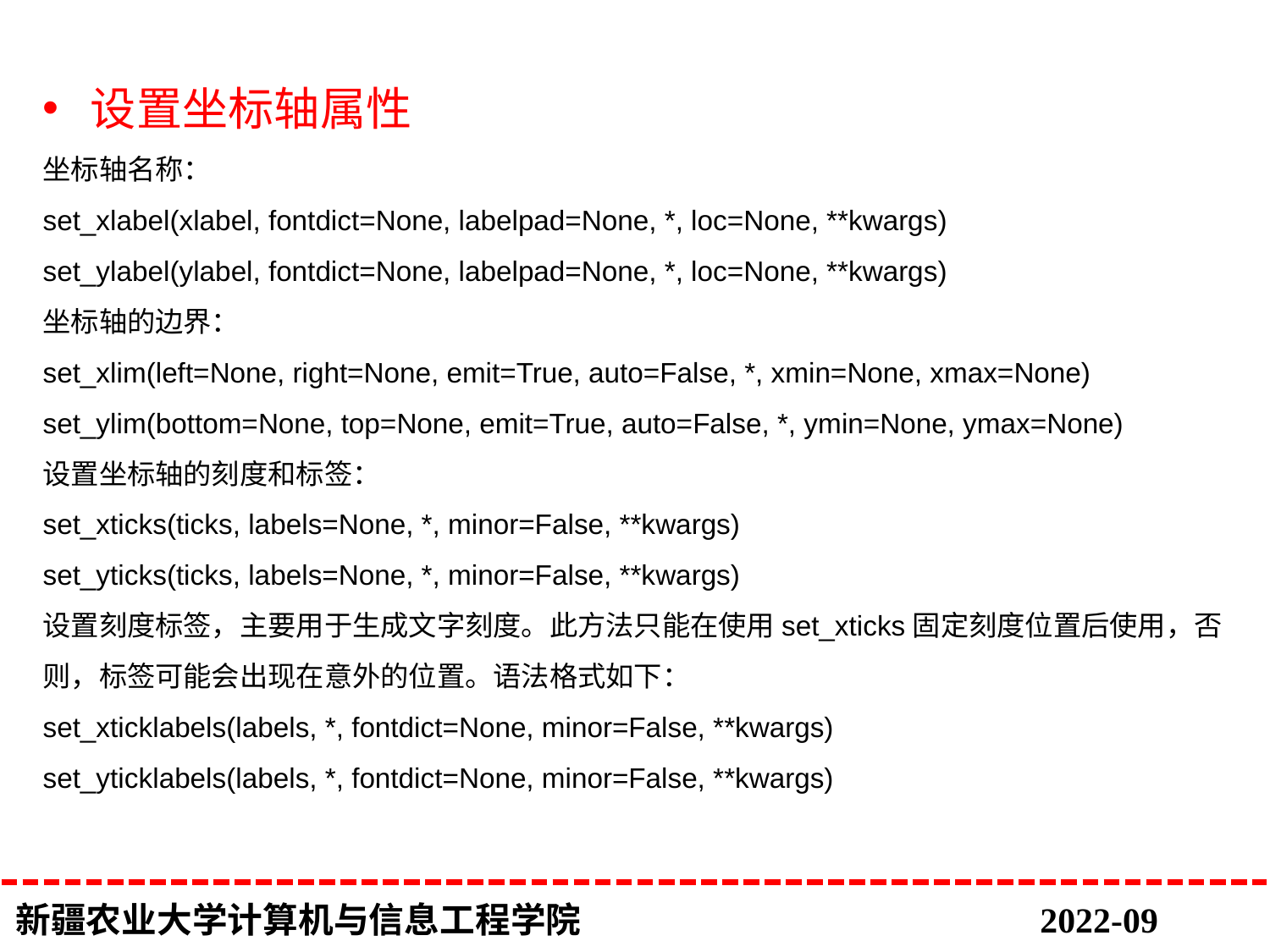

设置坐标轴属性
坐标轴名称：
set_xlabel(xlabel, fontdict=None, labelpad=None, *, loc=None, **kwargs)
set_ylabel(ylabel, fontdict=None, labelpad=None, *, loc=None, **kwargs)
坐标轴的边界：
set_xlim(left=None, right=None, emit=True, auto=False, *, xmin=None, xmax=None)
set_ylim(bottom=None, top=None, emit=True, auto=False, *, ymin=None, ymax=None)
设置坐标轴的刻度和标签：
set_xticks(ticks, labels=None, *, minor=False, **kwargs)
set_yticks(ticks, labels=None, *, minor=False, **kwargs)
设置刻度标签，主要用于生成文字刻度。此方法只能在使用set_xticks固定刻度位置后使用，否则，标签可能会出现在意外的位置。语法格式如下：
set_xticklabels(labels, *, fontdict=None, minor=False, **kwargs)
set_yticklabels(labels, *, fontdict=None, minor=False, **kwargs)